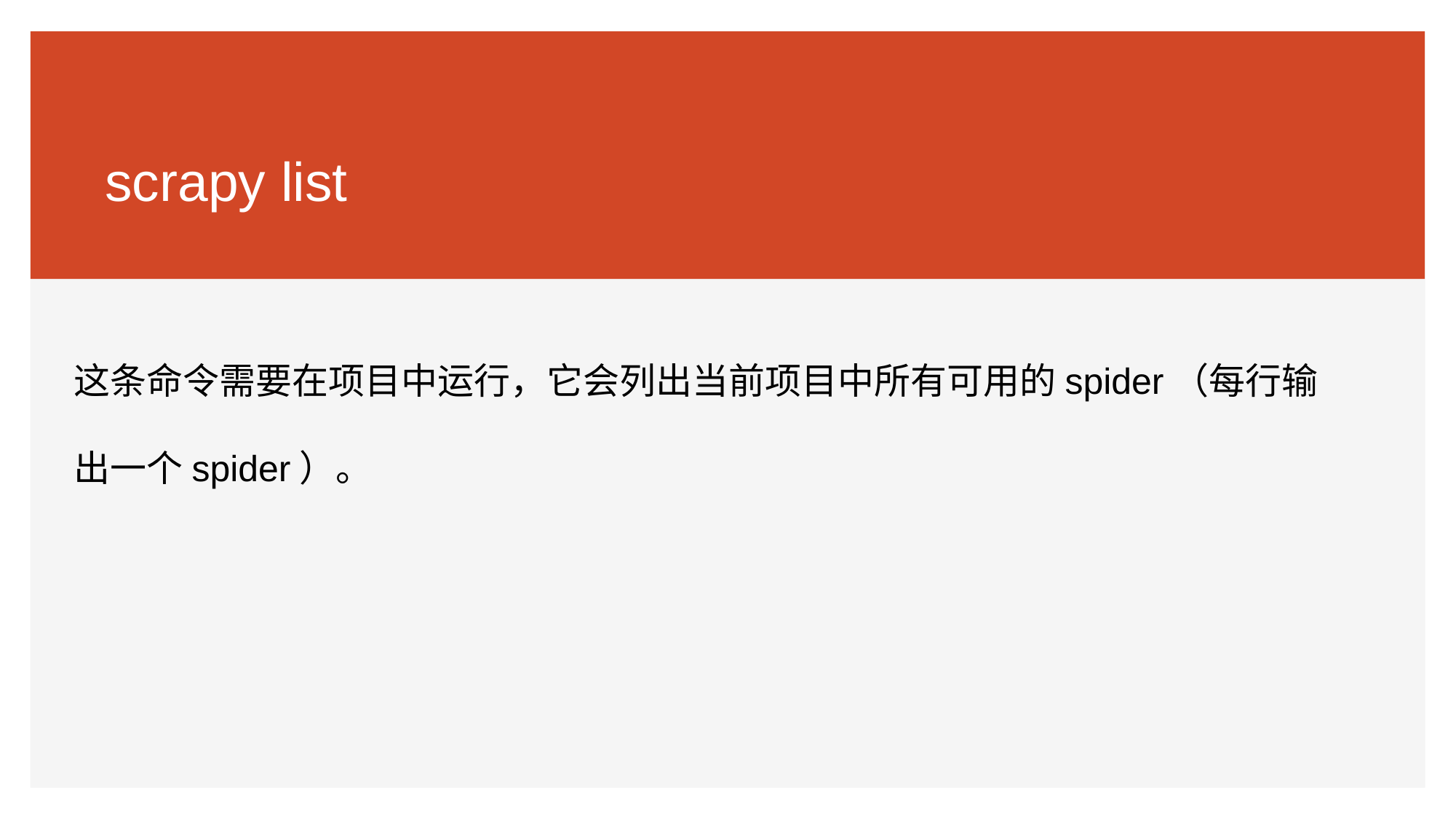

scrapy list
#
这条命令需要在项目中运行，它会列出当前项目中所有可用的spider（每行输出一个spider）。